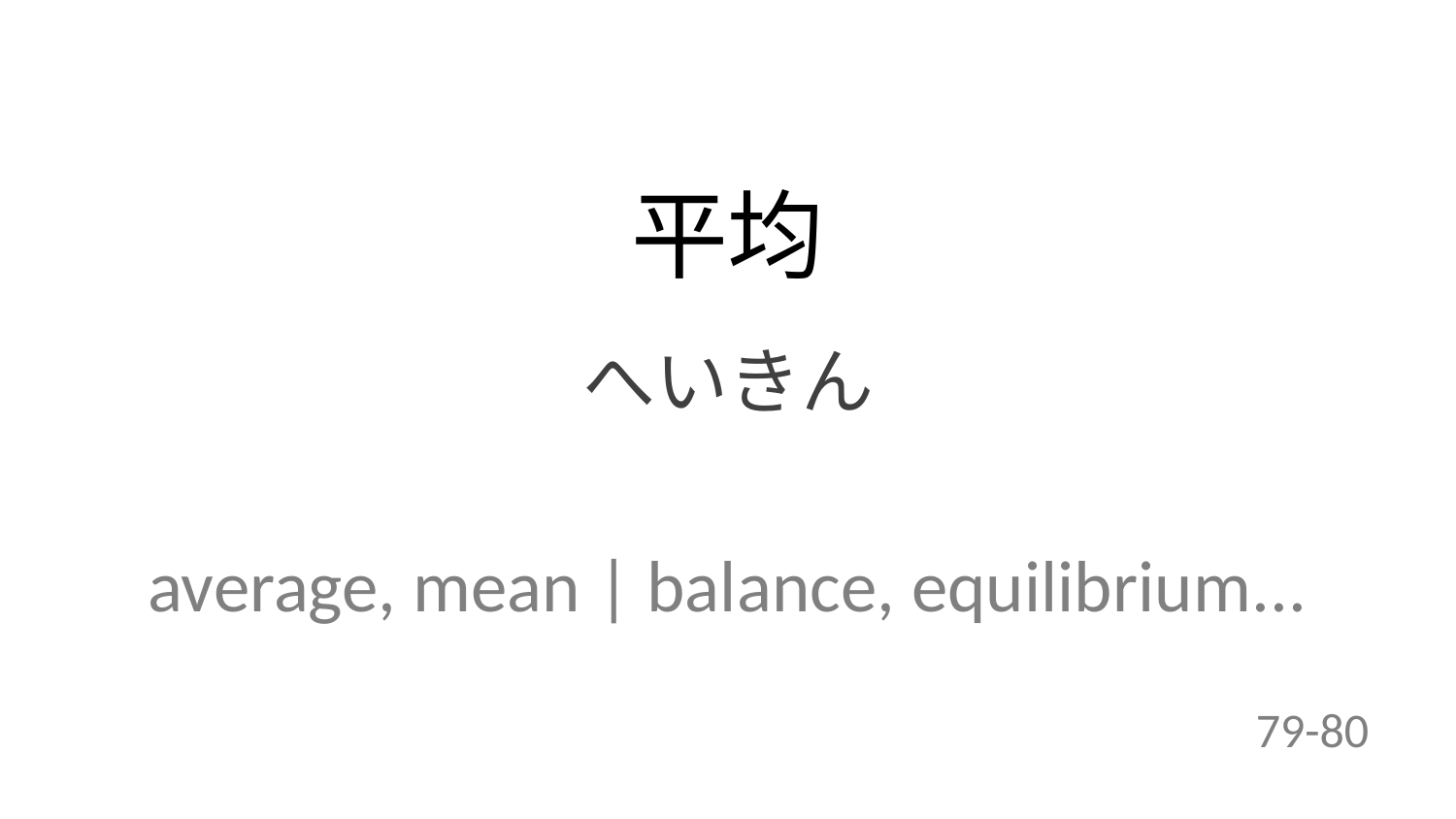

平均

へいきん
average, mean | balance, equilibrium...
79-80